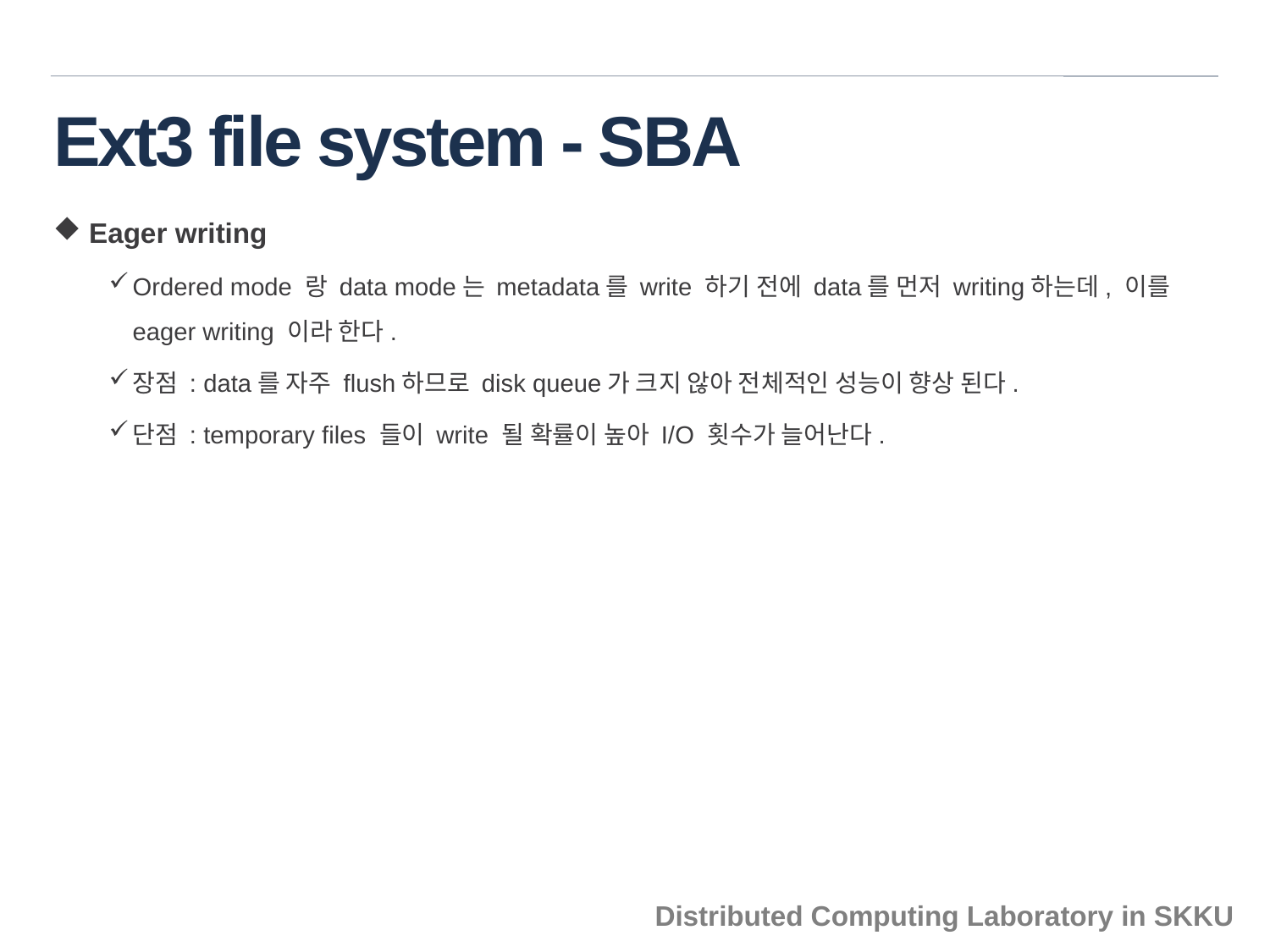

# Ext3 file system - SBA
 Eager writing
Ordered mode 랑 data mode는 metadata를 write 하기 전에 data를 먼저 writing하는데, 이를 eager writing 이라 한다.
장점 : data를 자주 flush하므로 disk queue가 크지 않아 전체적인 성능이 향상 된다.
단점 : temporary files 들이 write 될 확률이 높아 I/O 횟수가 늘어난다.

Distributed Computing Laboratory in SKKU